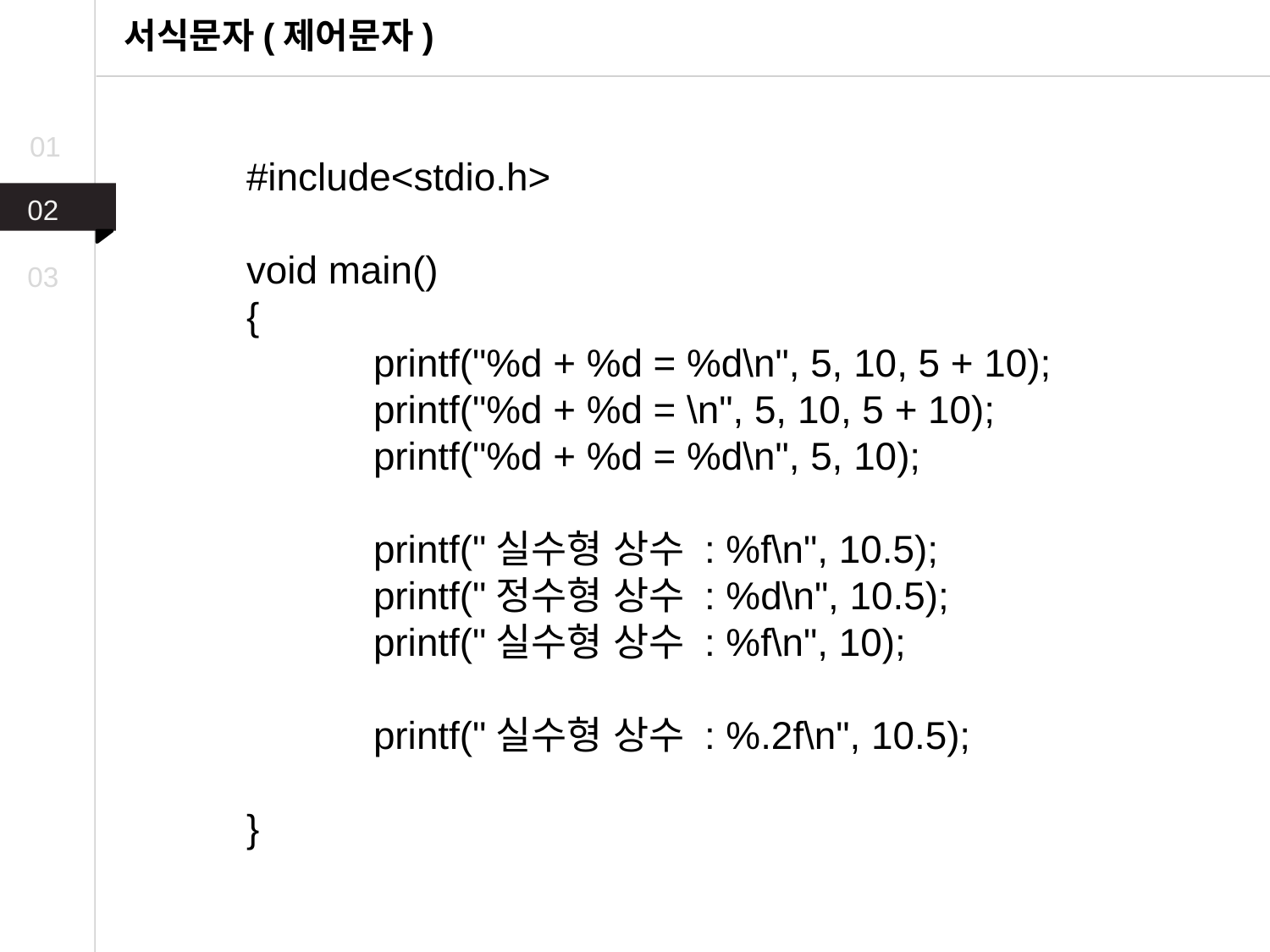

서식문자(제어문자)
01
#include<stdio.h>

void main()
{
	printf("%d + %d = %d\n", 5, 10, 5 + 10);
	printf("%d + %d = \n", 5, 10, 5 + 10);
	printf("%d + %d = %d\n", 5, 10);

	printf("실수형 상수 : %f\n", 10.5);
	printf("정수형 상수 : %d\n", 10.5);
	printf("실수형 상수 : %f\n", 10);

	printf("실수형 상수 : %.2f\n", 10.5);

}

02

03